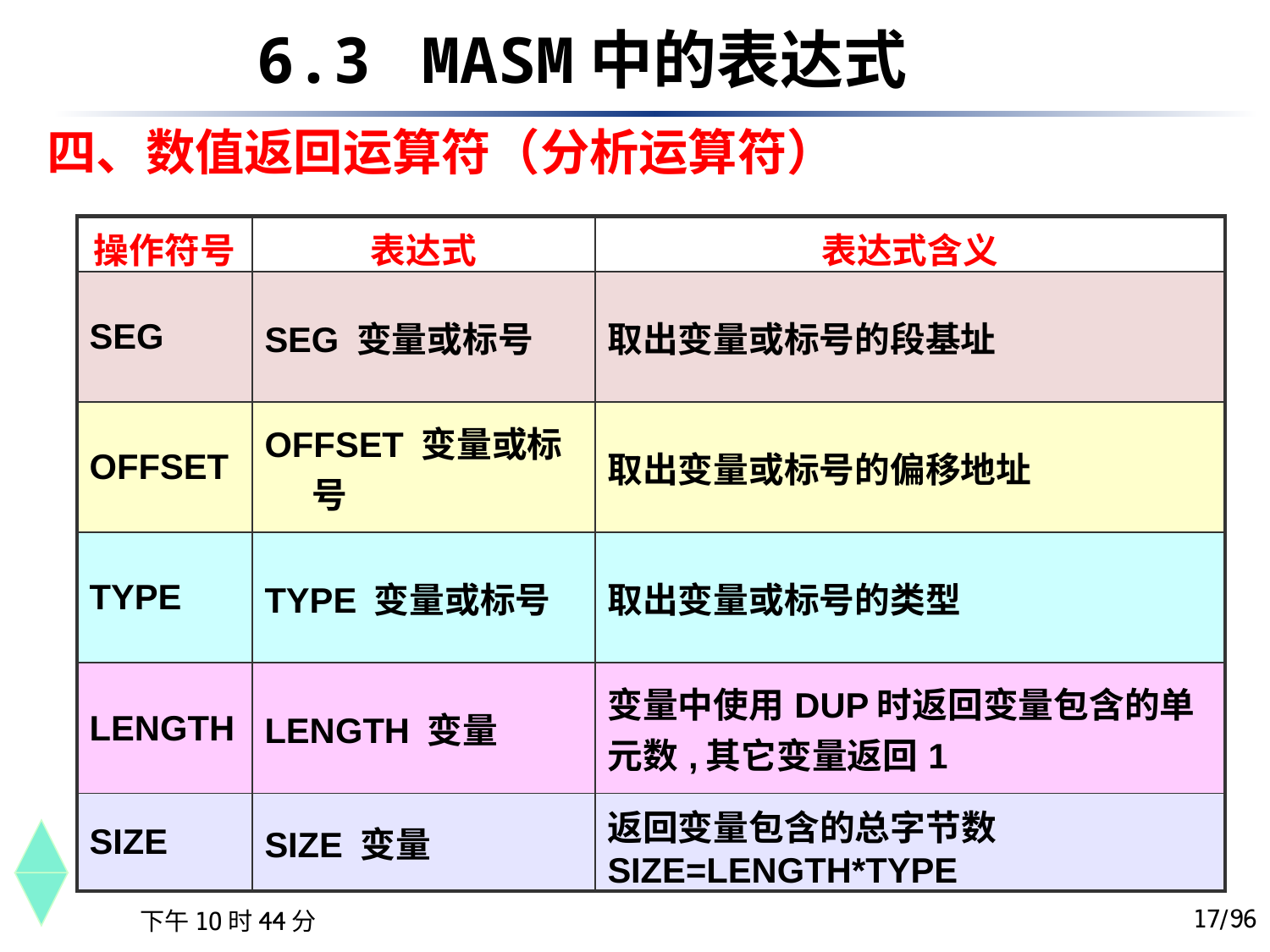

6.3	 MASM中的表达式
四、数值返回运算符（分析运算符）
| 操作符号 | 表达式 | 表达式含义 |
| --- | --- | --- |
| SEG | SEG 变量或标号 | 取出变量或标号的段基址 |
| OFFSET | OFFSET 变量或标号 | 取出变量或标号的偏移地址 |
| TYPE | TYPE 变量或标号 | 取出变量或标号的类型 |
| LENGTH | LENGTH 变量 | 变量中使用DUP时返回变量包含的单元数,其它变量返回1 |
| SIZE | SIZE 变量 | 返回变量包含的总字节数 SIZE=LENGTH\*TYPE |
17/96
下午10时44分